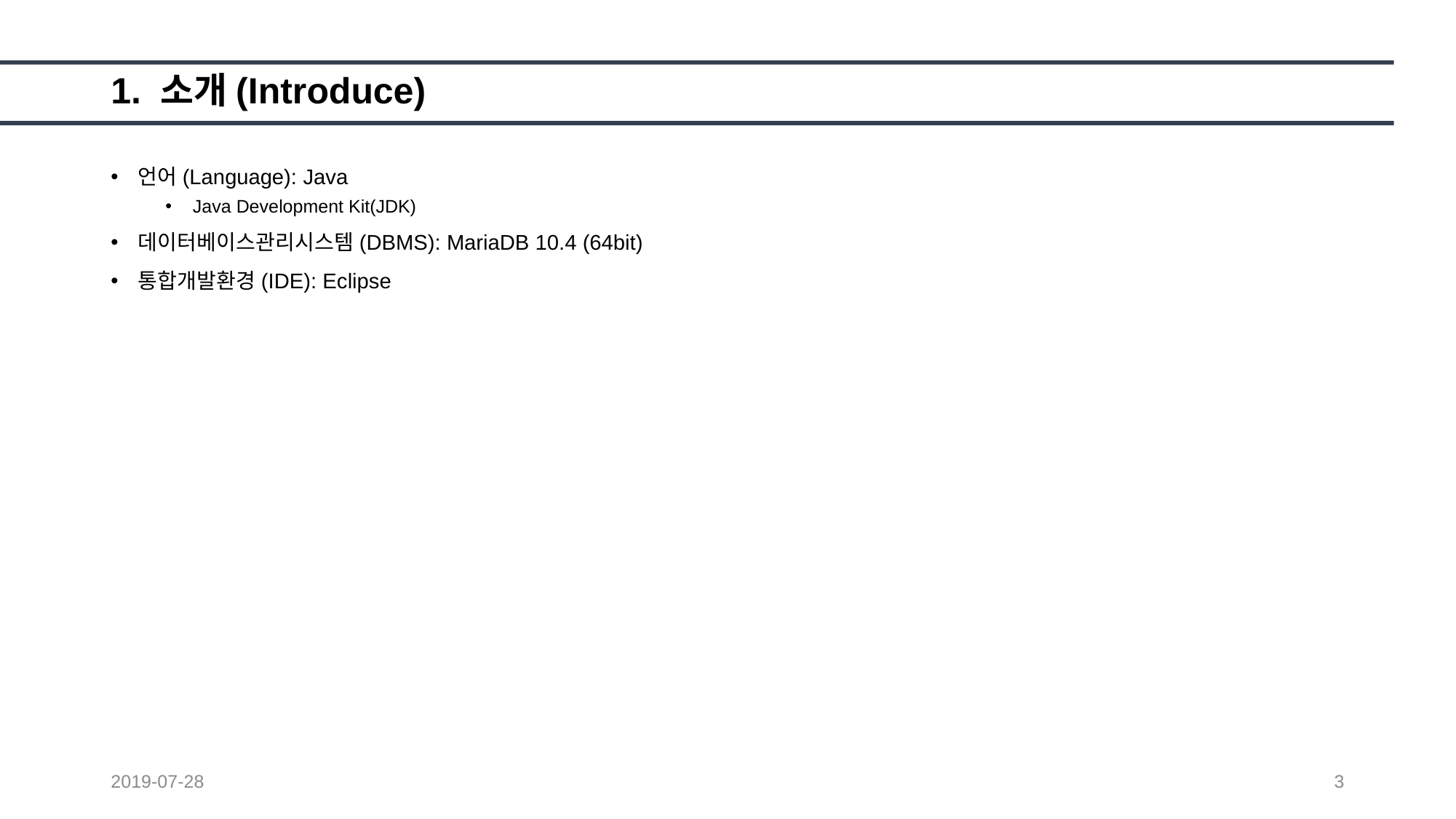

# 1. 소개(Introduce)

언어(Language): Java
Java Development Kit(JDK)
데이터베이스관리시스템(DBMS): MariaDB 10.4 (64bit)
통합개발환경(IDE): Eclipse
2019-07-28
3